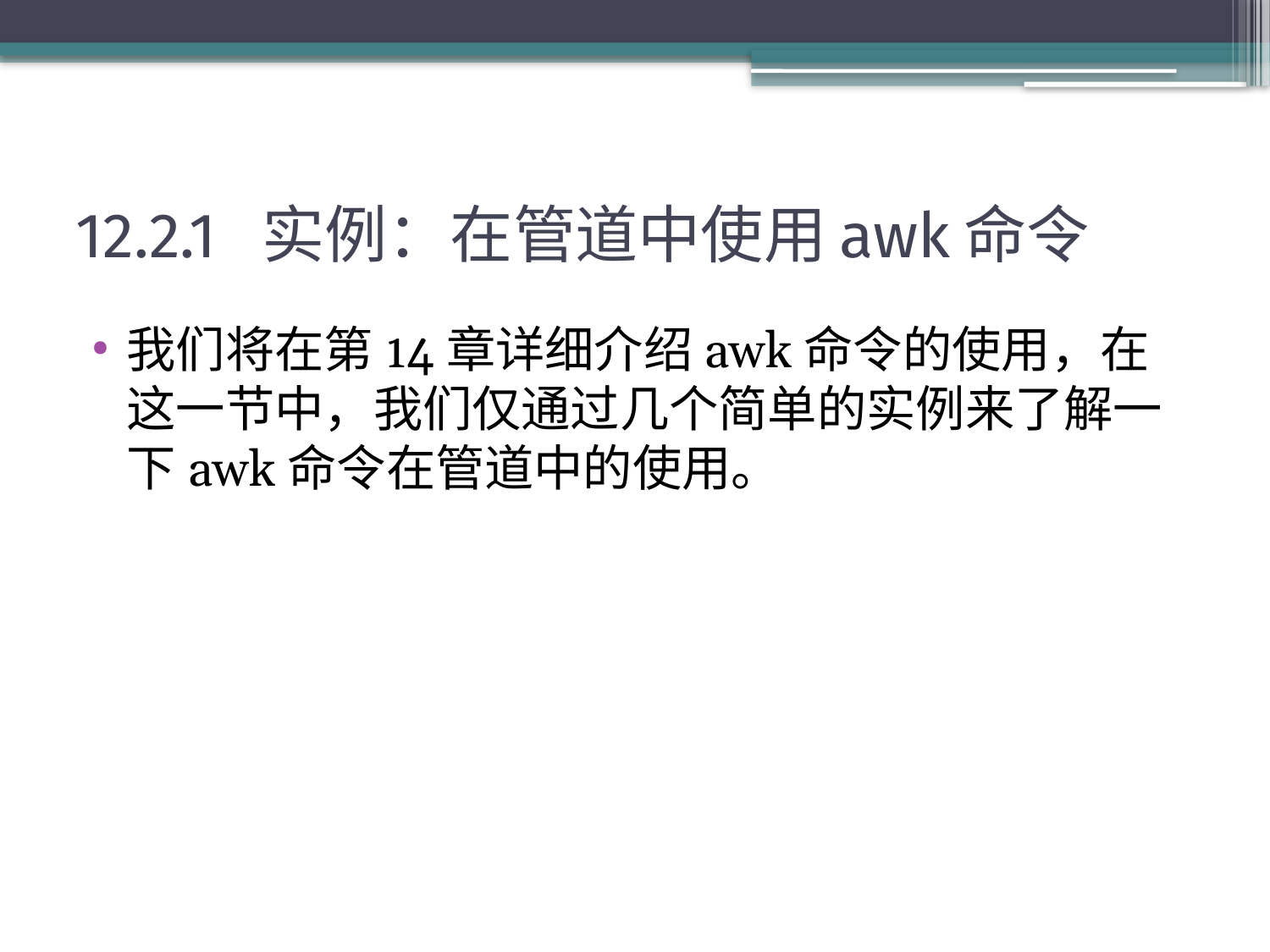

# 12.2.1  实例：在管道中使用awk命令
我们将在第14章详细介绍awk命令的使用，在这一节中，我们仅通过几个简单的实例来了解一下awk命令在管道中的使用。